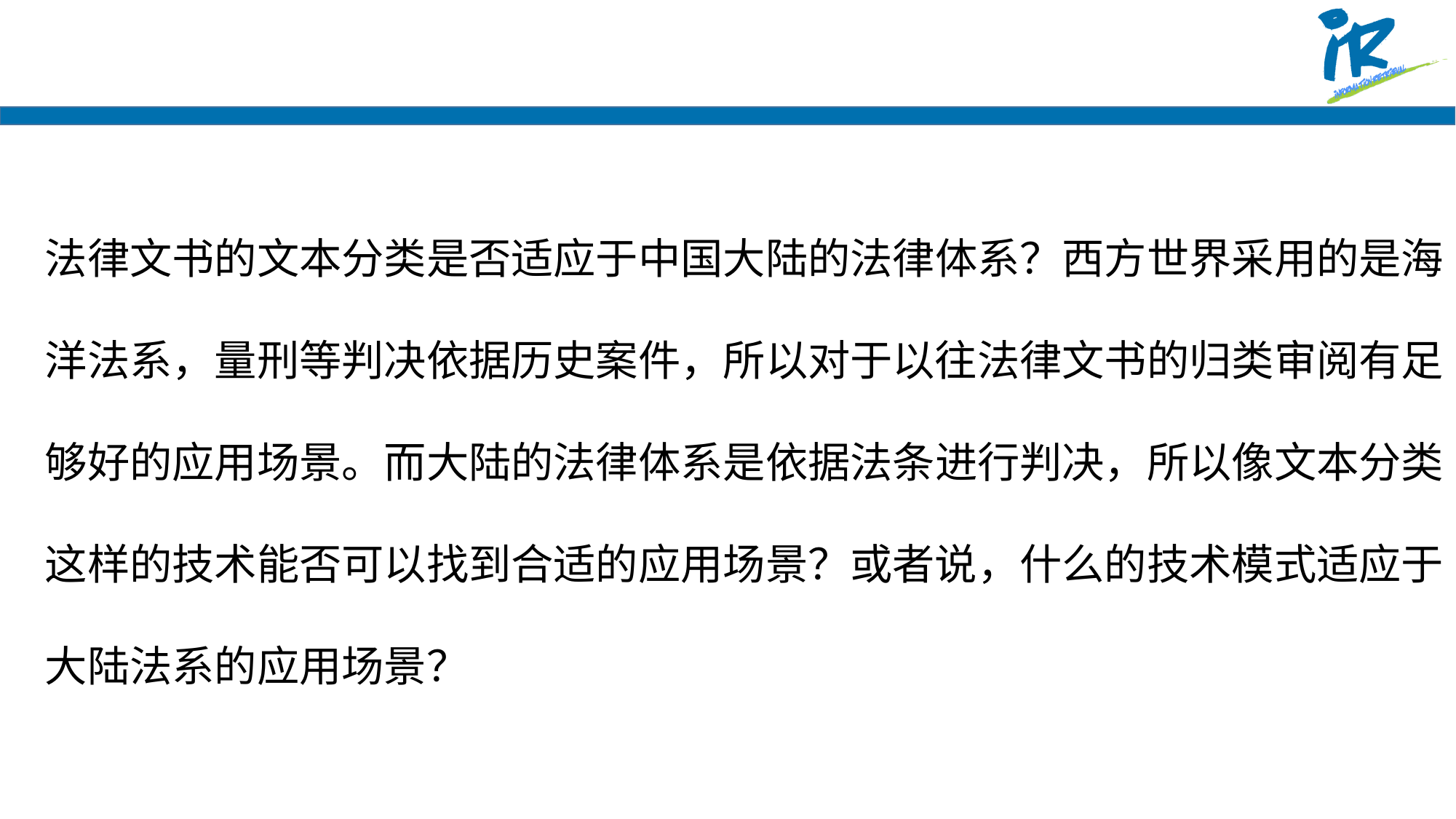

法律文书的文本分类是否适应于中国大陆的法律体系？西方世界采用的是海洋法系，量刑等判决依据历史案件，所以对于以往法律文书的归类审阅有足够好的应用场景。而大陆的法律体系是依据法条进行判决，所以像文本分类这样的技术能否可以找到合适的应用场景？或者说，什么的技术模式适应于大陆法系的应用场景？